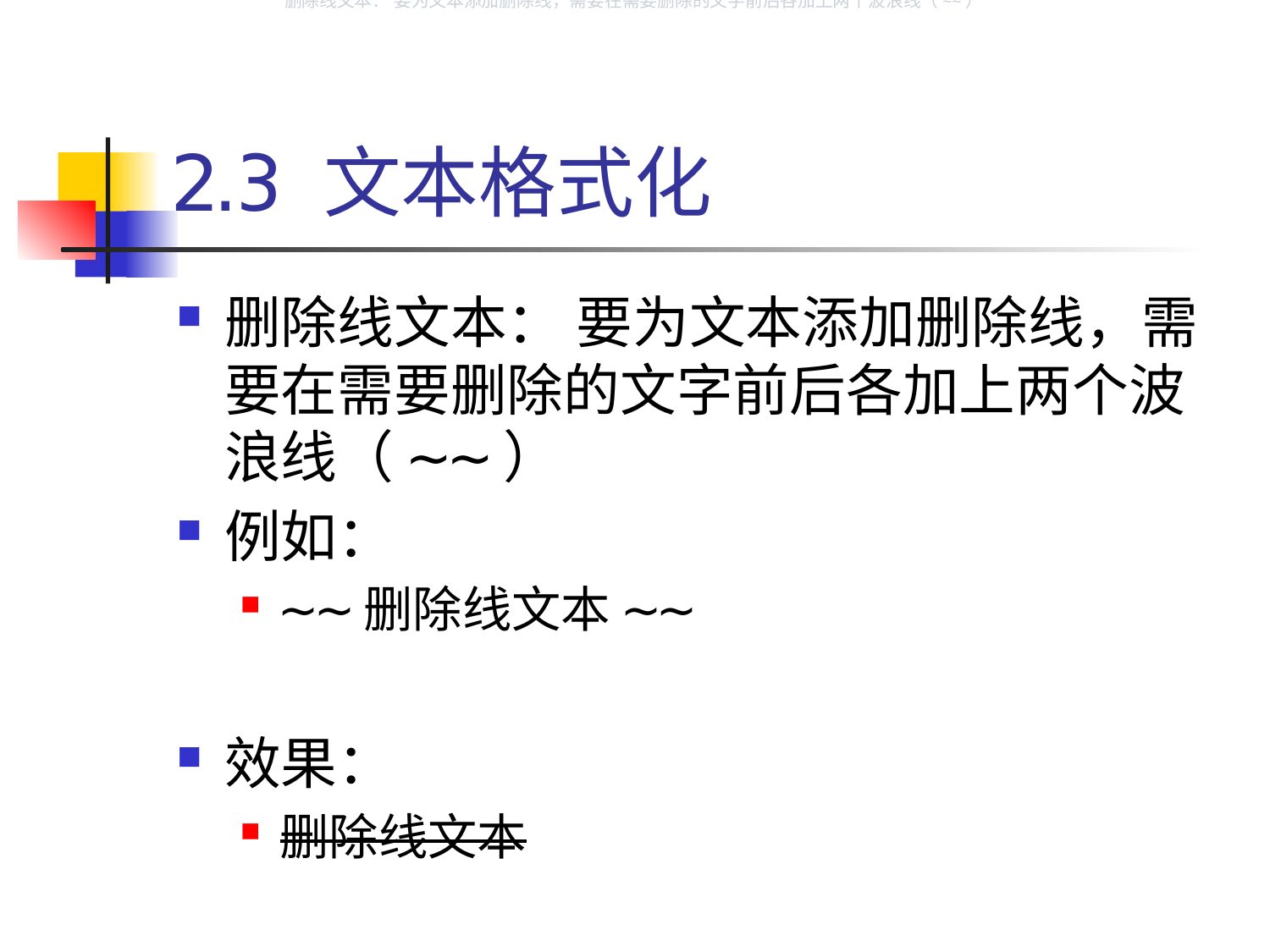

删除线文本： 要为文本添加删除线，需要在需要删除的文字前后各加上两个波浪线（~~）
# 2.3 文本格式化
删除线文本： 要为文本添加删除线，需要在需要删除的文字前后各加上两个波浪线（~~）
例如：
~~删除线文本~~

效果：
删除线文本